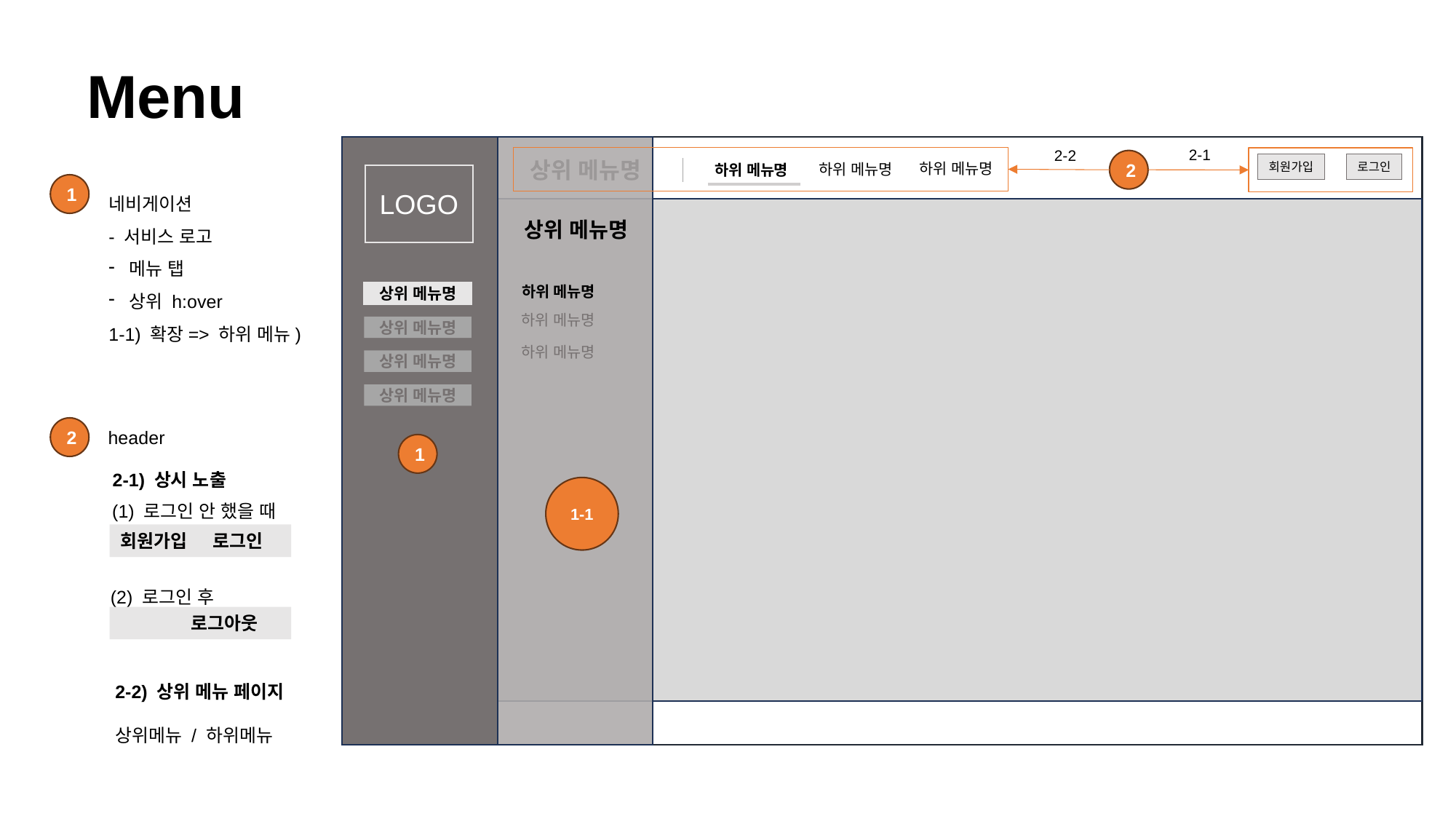

Menu

2-1
2-2

2
상위 메뉴명
하위 메뉴명
회원가입
로그인
하위 메뉴명
하위 메뉴명
네비게이션
- 서비스 로고
메뉴 탭
상위 h:over
1-1) 확장=> 하위 메뉴)
LOGO
1

상위 메뉴명
하위 메뉴명
상위 메뉴명
하위 메뉴명
상위 메뉴명
하위 메뉴명
상위 메뉴명
상위 메뉴명
header
2
1
2-1) 상시 노출
1-1
(1) 로그인 안 했을 때
회원가입     로그인
(2) 로그인 후
             로그아웃
2-2) 상위 메뉴 페이지
상위메뉴 / 하위메뉴